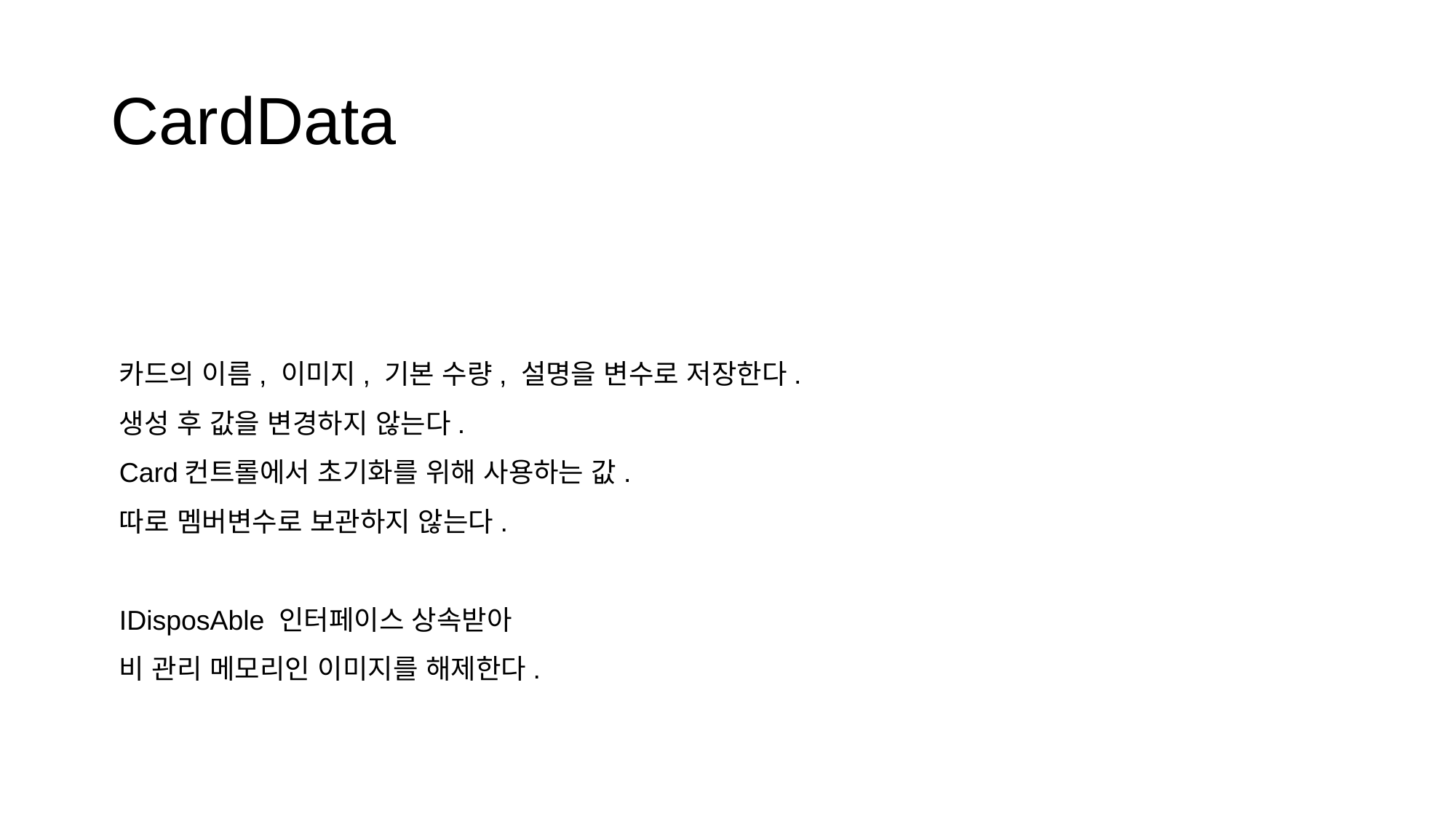

# CardData
카드의 이름, 이미지, 기본 수량, 설명을 변수로 저장한다.
생성 후 값을 변경하지 않는다.
Card컨트롤에서 초기화를 위해 사용하는 값.
따로 멤버변수로 보관하지 않는다.

IDisposAble 인터페이스 상속받아
비 관리 메모리인 이미지를 해제한다.